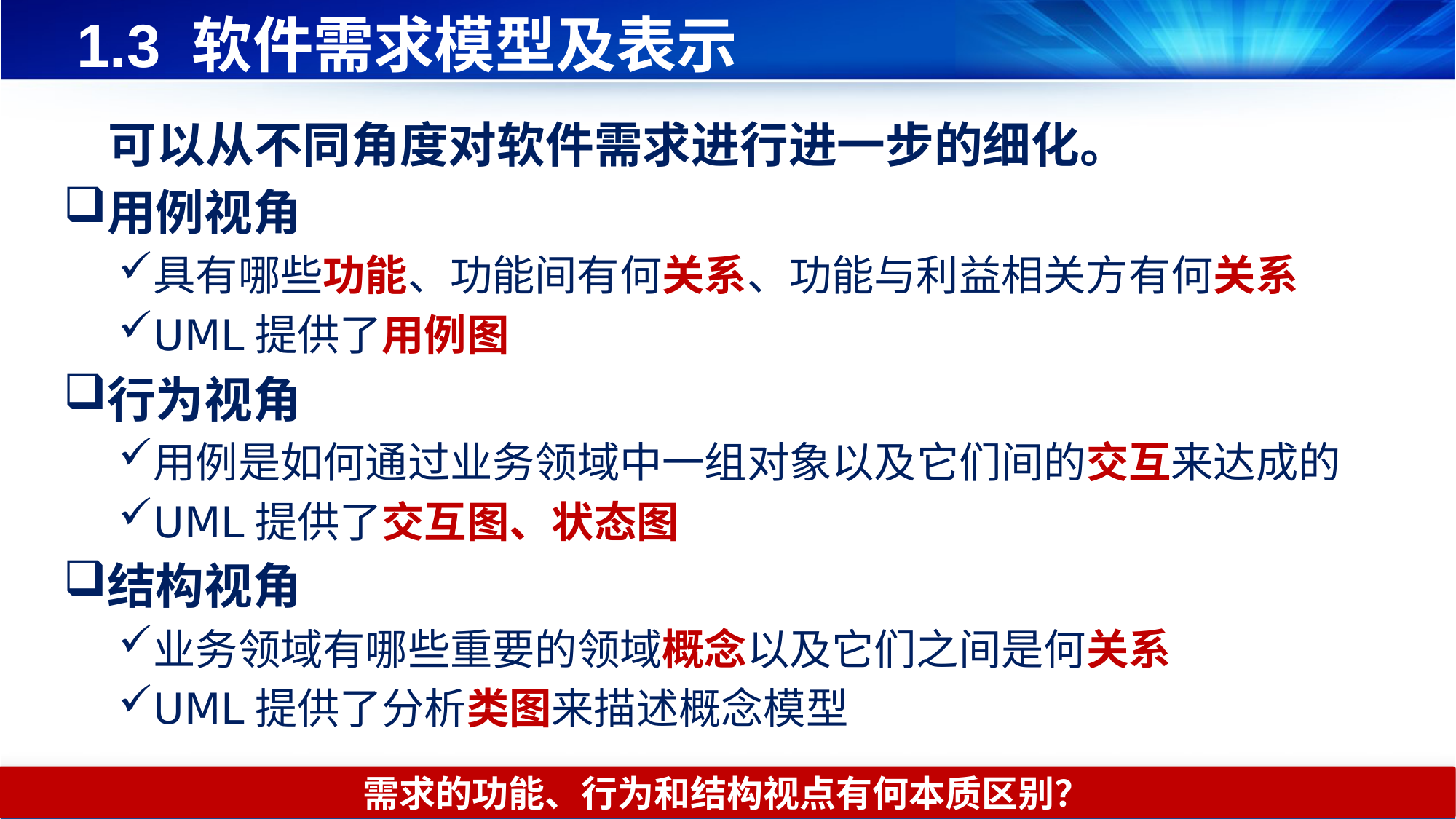

# 1.3 软件需求模型及表示
   可以从不同角度对软件需求进行进一步的细化。
用例视角
具有哪些功能、功能间有何关系、功能与利益相关方有何关系
UML提供了用例图
行为视角
用例是如何通过业务领域中一组对象以及它们间的交互来达成的
UML提供了交互图、状态图
结构视角
业务领域有哪些重要的领域概念以及它们之间是何关系
UML提供了分析类图来描述概念模型
需求的功能、行为和结构视点有何本质区别？